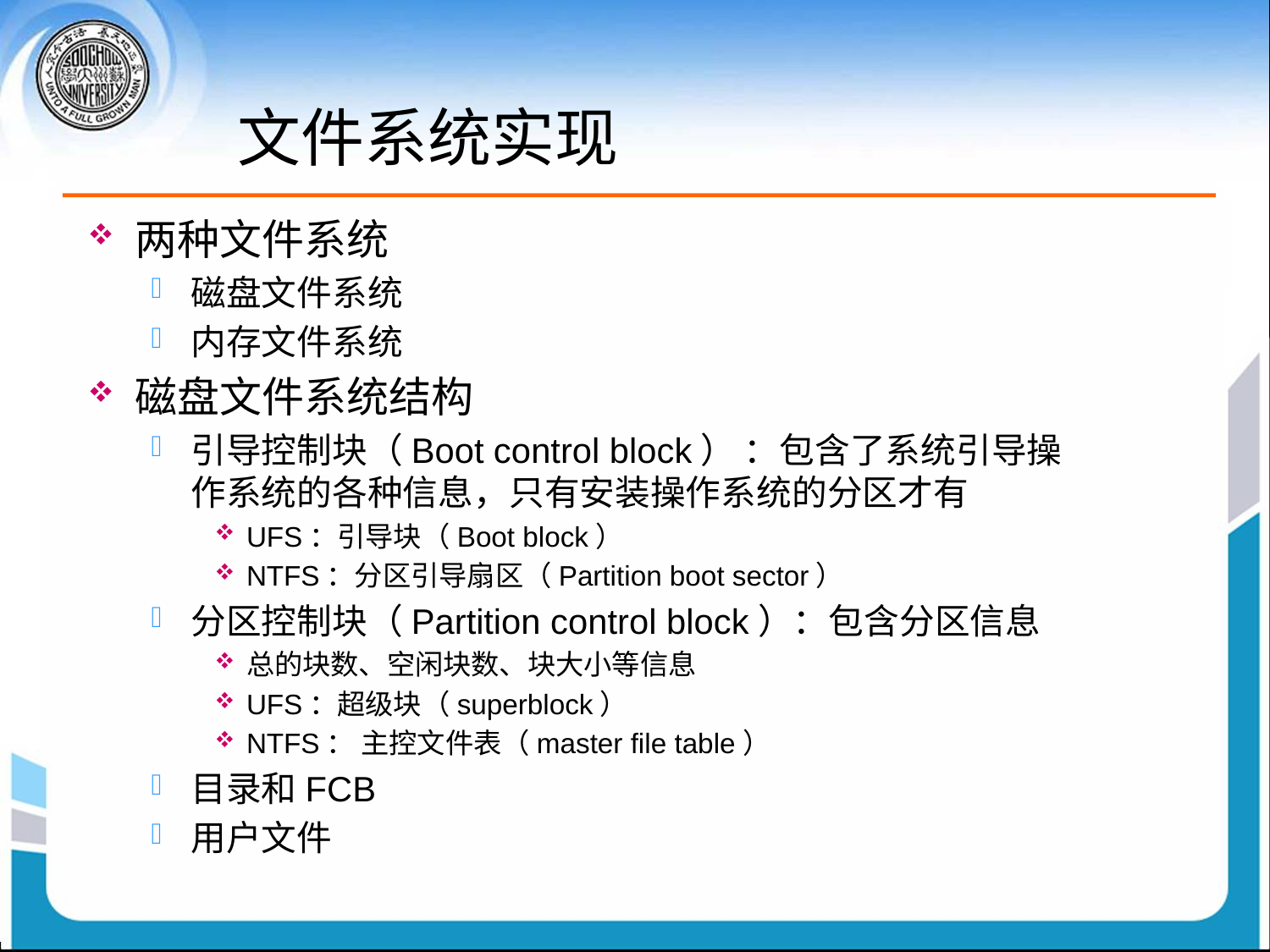

# 文件系统实现
两种文件系统
磁盘文件系统
内存文件系统
磁盘文件系统结构
引导控制块（Boot control block） ：包含了系统引导操作系统的各种信息，只有安装操作系统的分区才有
UFS：引导块（Boot block）
NTFS：分区引导扇区（Partition boot sector）
分区控制块（Partition control block）：包含分区信息
总的块数、空闲块数、块大小等信息
UFS：超级块（superblock）
NTFS： 主控文件表（master file table）
目录和FCB
用户文件